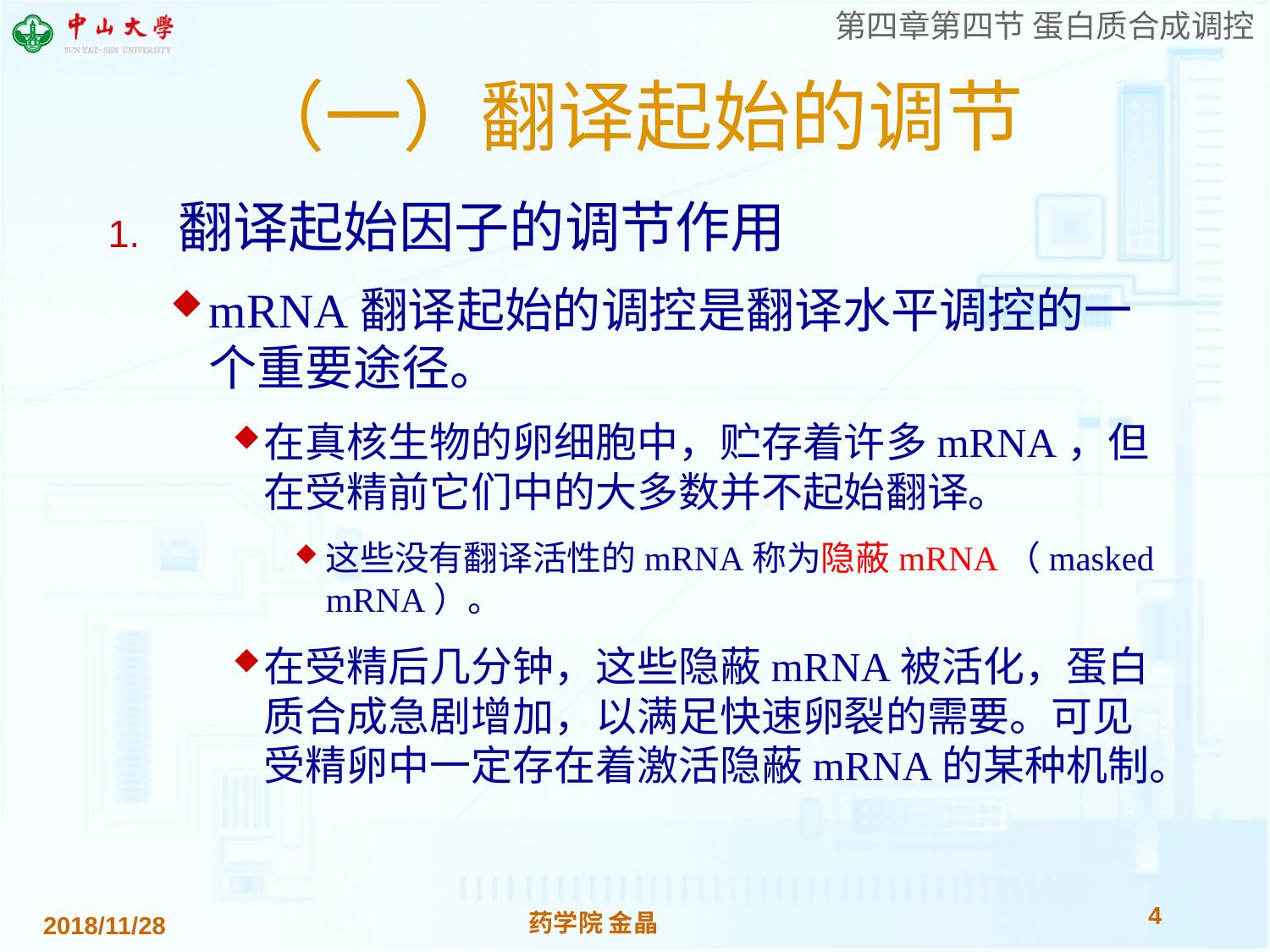

# （一）翻译起始的调节
翻译起始因子的调节作用
mRNA翻译起始的调控是翻译水平调控的一个重要途径。
在真核生物的卵细胞中，贮存着许多mRNA，但在受精前它们中的大多数并不起始翻译。
这些没有翻译活性的mRNA称为隐蔽mRNA（masked mRNA）。
在受精后几分钟，这些隐蔽mRNA被活化，蛋白质合成急剧增加，以满足快速卵裂的需要。可见受精卵中一定存在着激活隐蔽mRNA的某种机制。

4
药学院 金晶
2018/11/28